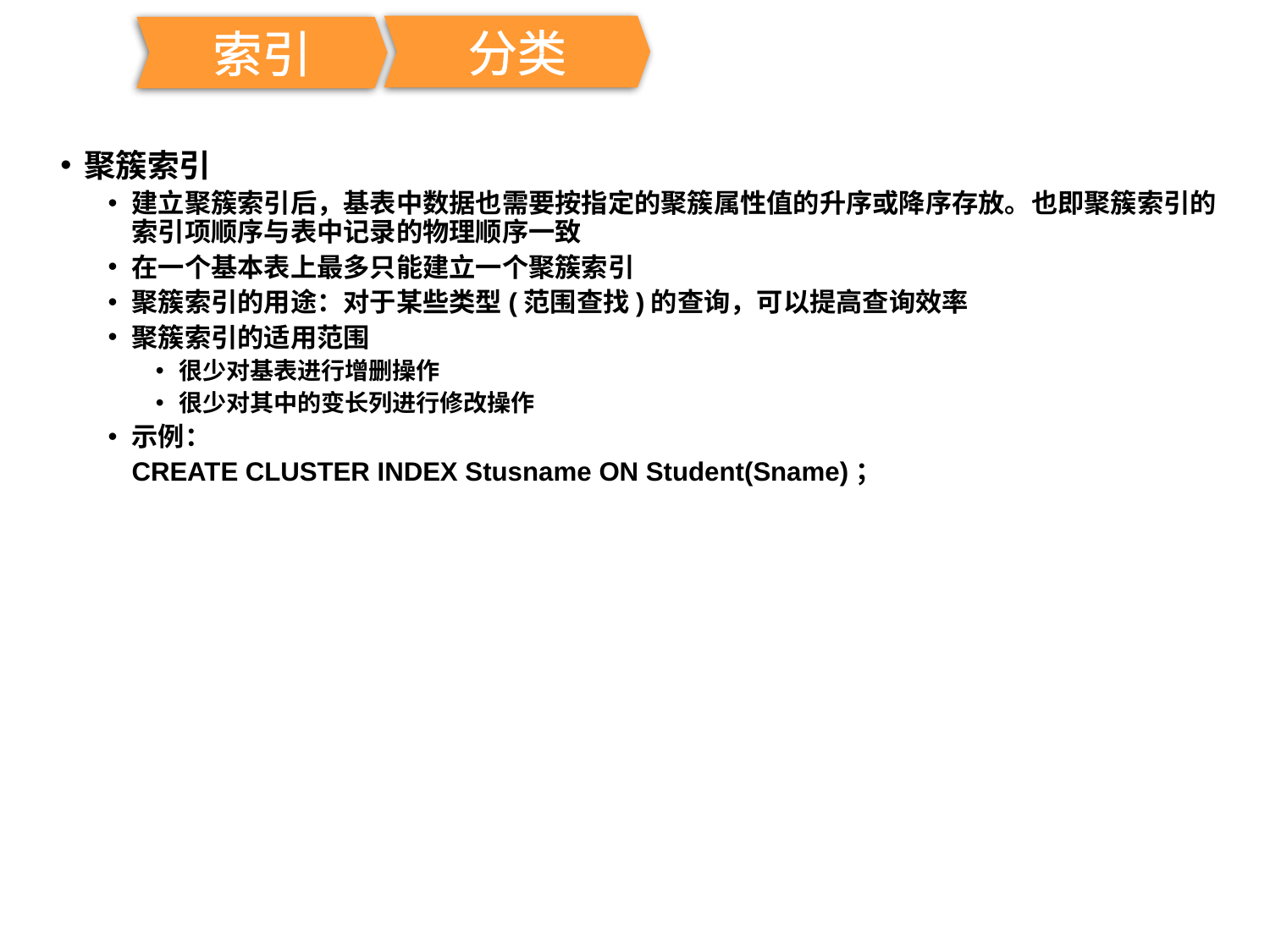

分类
索引

聚簇索引
建立聚簇索引后，基表中数据也需要按指定的聚簇属性值的升序或降序存放。也即聚簇索引的索引项顺序与表中记录的物理顺序一致
在一个基本表上最多只能建立一个聚簇索引
聚簇索引的用途：对于某些类型(范围查找)的查询，可以提高查询效率
聚簇索引的适用范围
很少对基表进行增删操作
很少对其中的变长列进行修改操作
示例：
	CREATE CLUSTER INDEX Stusname ON Student(Sname)；